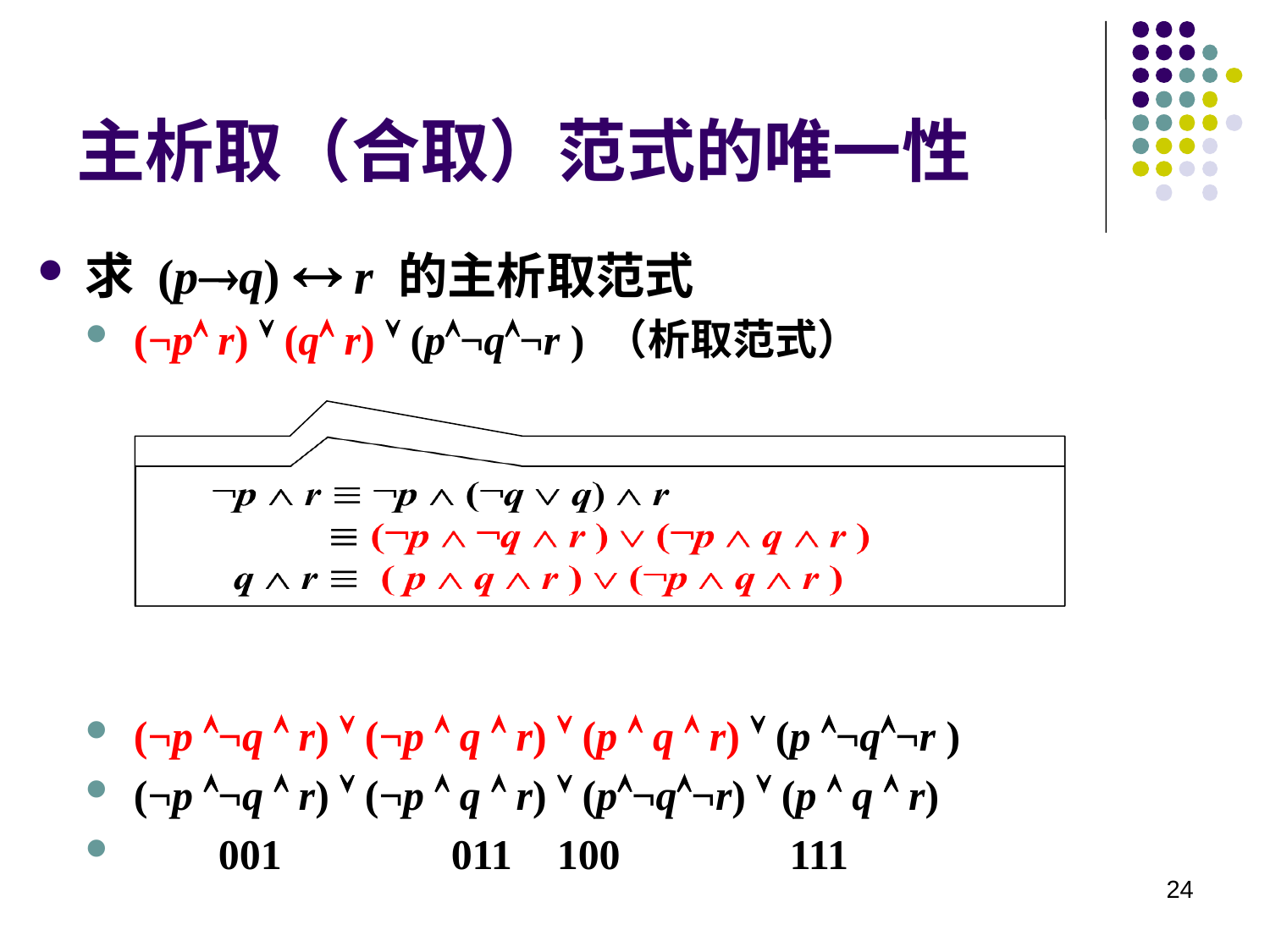

# 主析取（合取）范式的唯一性
求 (p→q) ↔ r 的主析取范式
(¬p∧ r) ∨ (q∧ r) ∨ (p∧¬q∧¬r ) （析取范式）

(¬p ∧¬q ∧ r) ∨ (¬p ∧ q ∧ r) ∨ (p ∧ q ∧ r) ∨ (p ∧¬q∧¬r )
(¬p ∧¬q ∧ r) ∨ (¬p ∧ q ∧ r) ∨ (p∧¬q∧¬r) ∨ (p ∧ q ∧ r)
        001    	      011	    100		  111

24